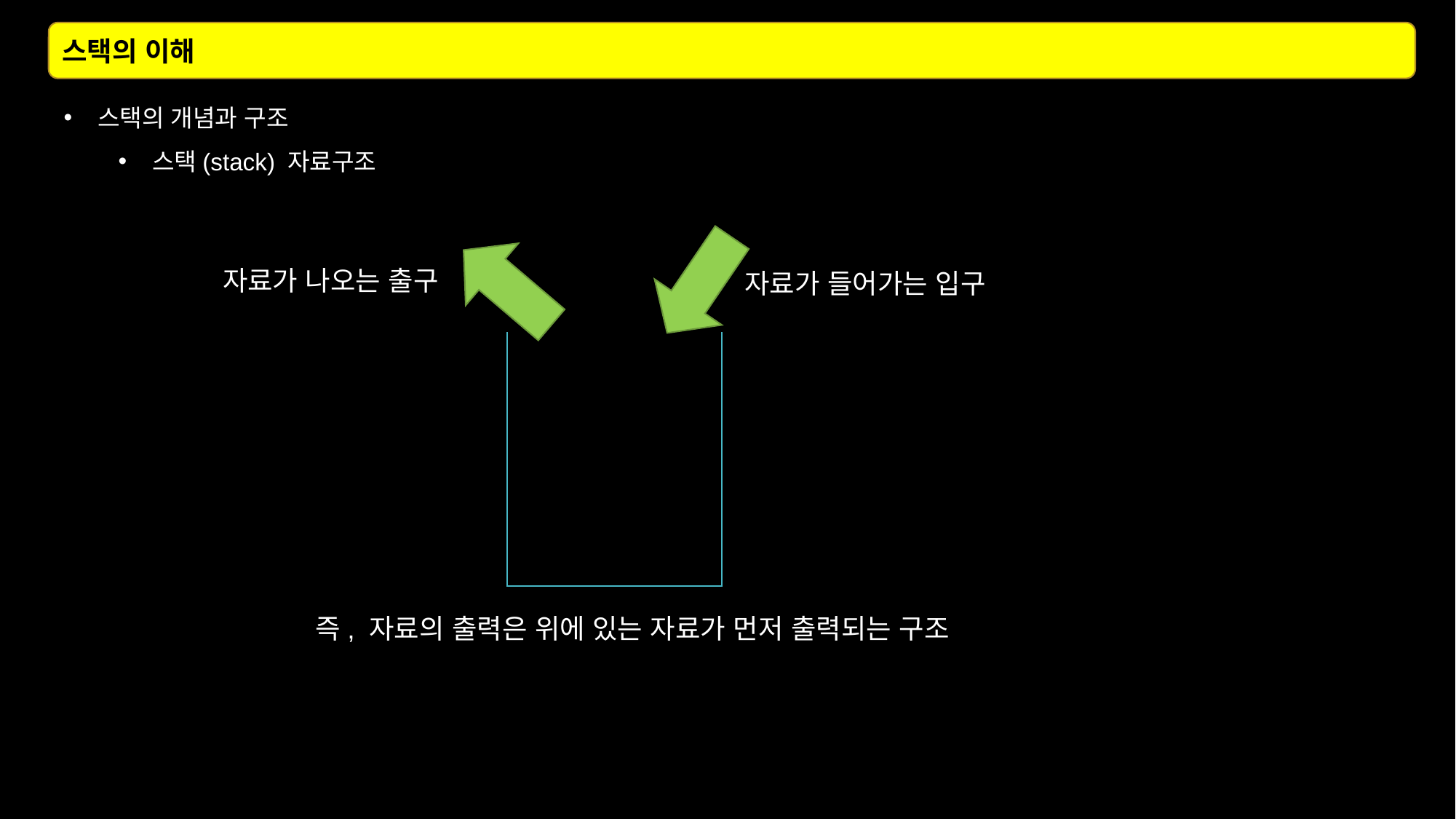

스택의 이해
스택의 개념과 구조
스택(stack) 자료구조

자료가 나오는 출구
자료가 들어가는 입구

즉, 자료의 출력은 위에 있는 자료가 먼저 출력되는 구조